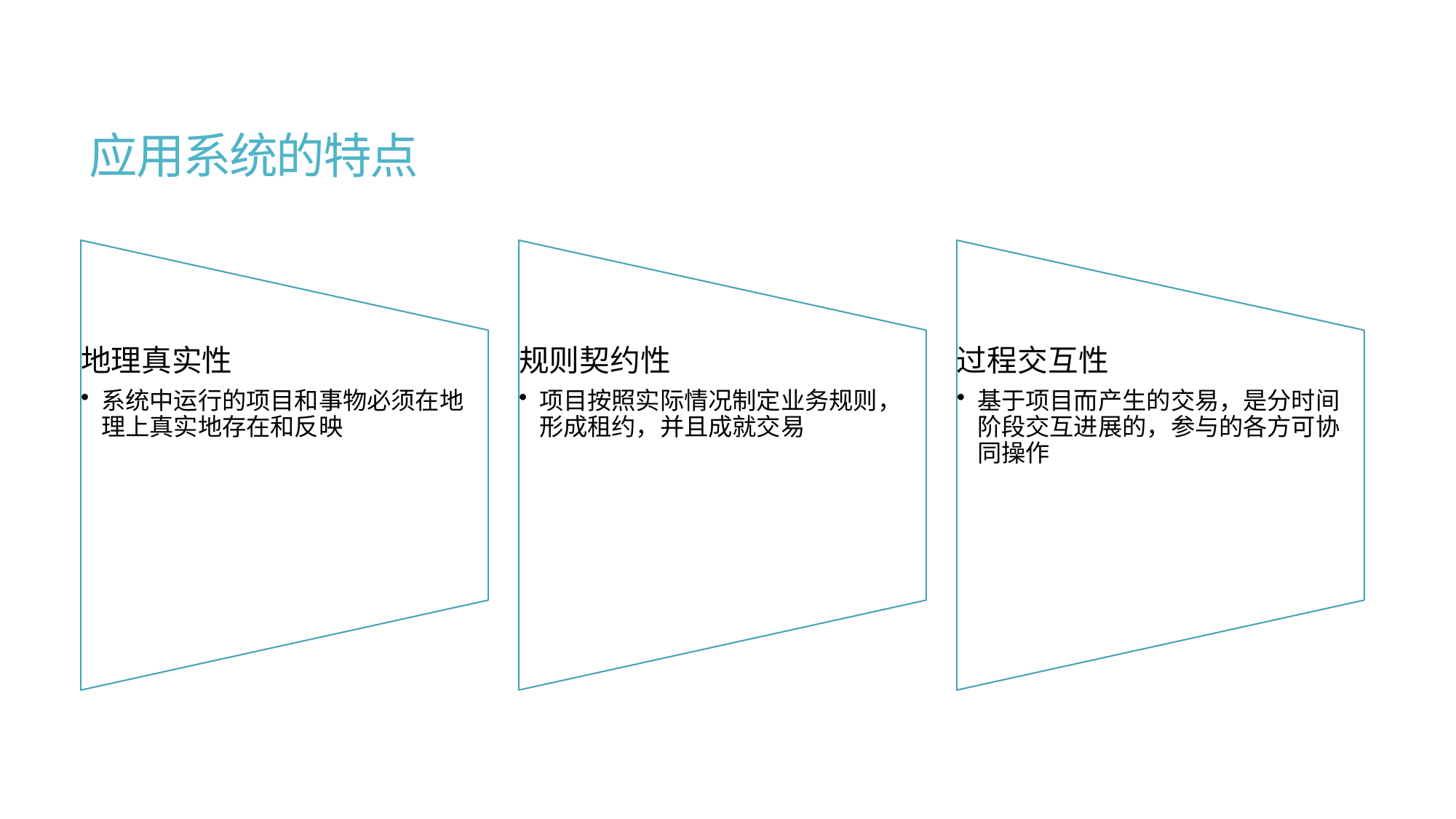

# 应用系统的特点
地理真实性
系统中运行的项目和事物必须在地理上真实地存在和反映
规则契约性
项目按照实际情况制定业务规则，形成租约，并且成就交易
过程交互性
基于项目而产生的交易，是分时间阶段交互进展的，参与的各方可协同操作